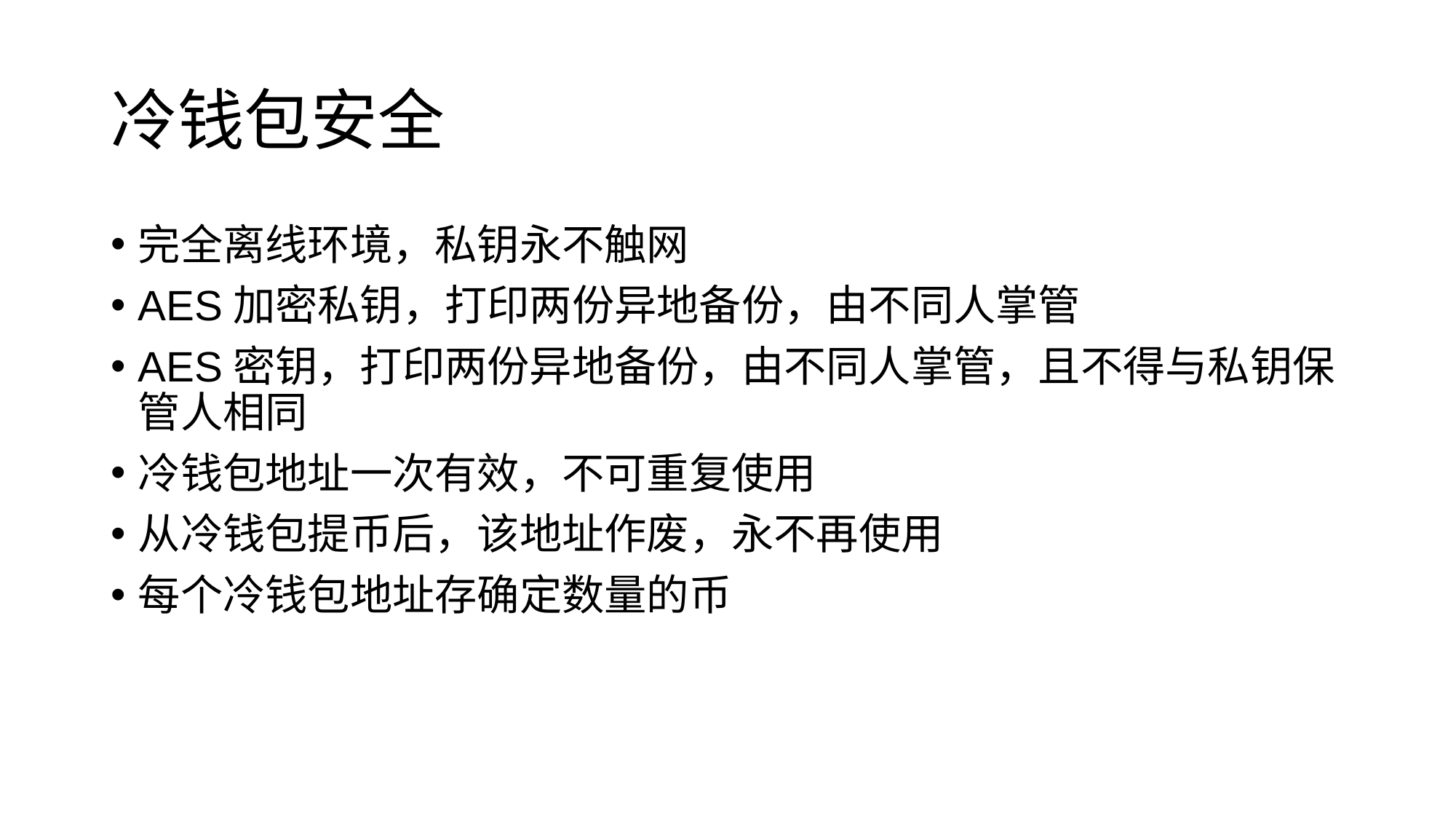

# 冷钱包安全
完全离线环境，私钥永不触网
AES加密私钥，打印两份异地备份，由不同人掌管
AES密钥，打印两份异地备份，由不同人掌管，且不得与私钥保管人相同
冷钱包地址一次有效，不可重复使用
从冷钱包提币后，该地址作废，永不再使用
每个冷钱包地址存确定数量的币